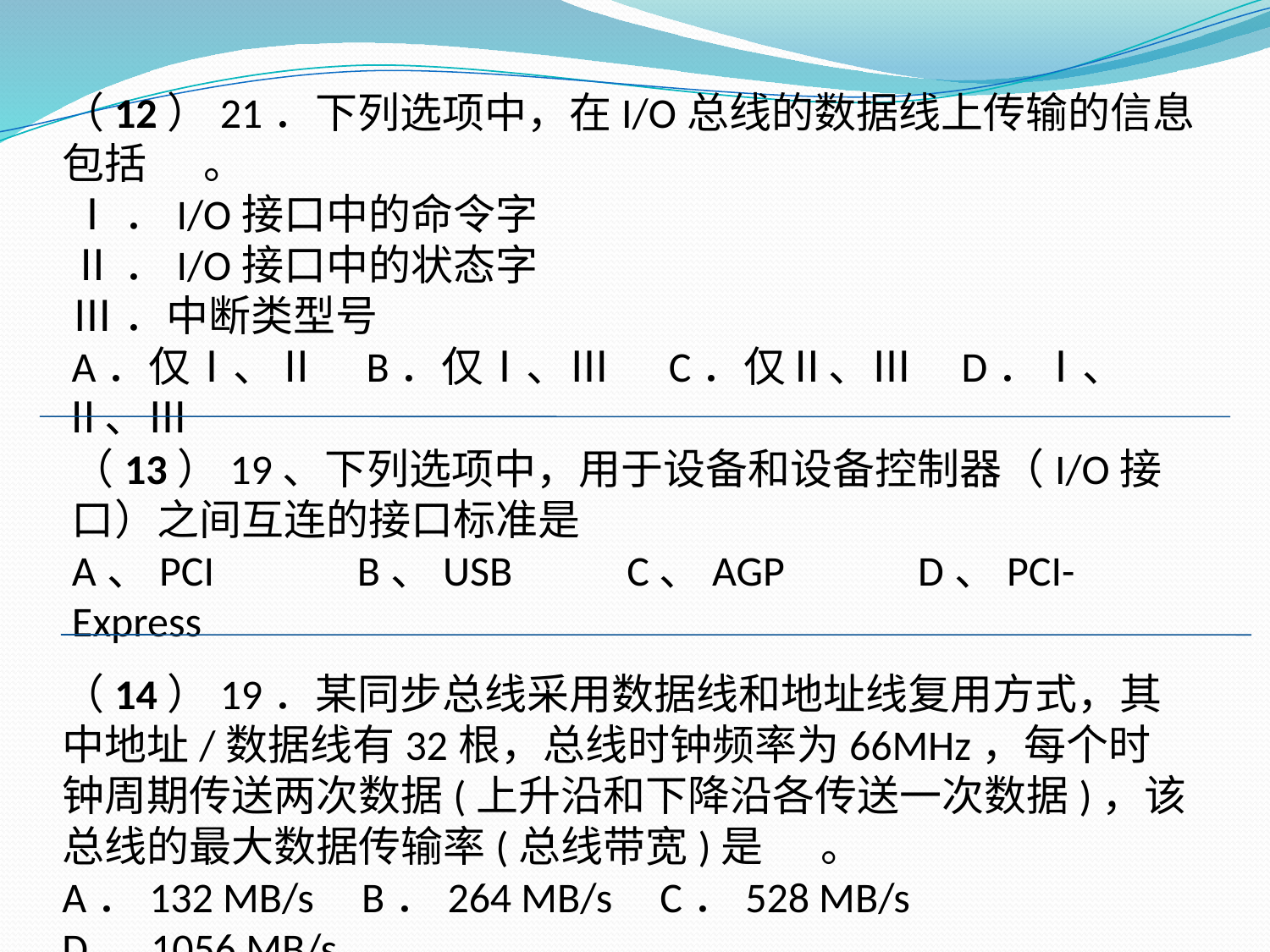

（12）21．下列选项中，在I/O总线的数据线上传输的信息包括      。
 Ⅰ．I/O接口中的命令字
 Ⅱ．I/O接口中的状态字
 Ⅲ．中断类型号
 A．仅Ⅰ、Ⅱ    B．仅Ⅰ、Ⅲ     C．仅Ⅱ、Ⅲ    D．Ⅰ、Ⅱ、Ⅲ

（13）19、下列选项中，用于设备和设备控制器（I/O接口）之间互连的接口标准是
A、PCI               B、USB            C、AGP              D、PCI-Express

（14）19．某同步总线采用数据线和地址线复用方式，其中地址/数据线有32根，总线时钟频率为66MHz，每个时钟周期传送两次数据(上升沿和下降沿各传送一次数据)，该总线的最大数据传输率(总线带宽)是      。
A．132 MB/s     B．264 MB/s     C．528 MB/s     D．1056 MB/s